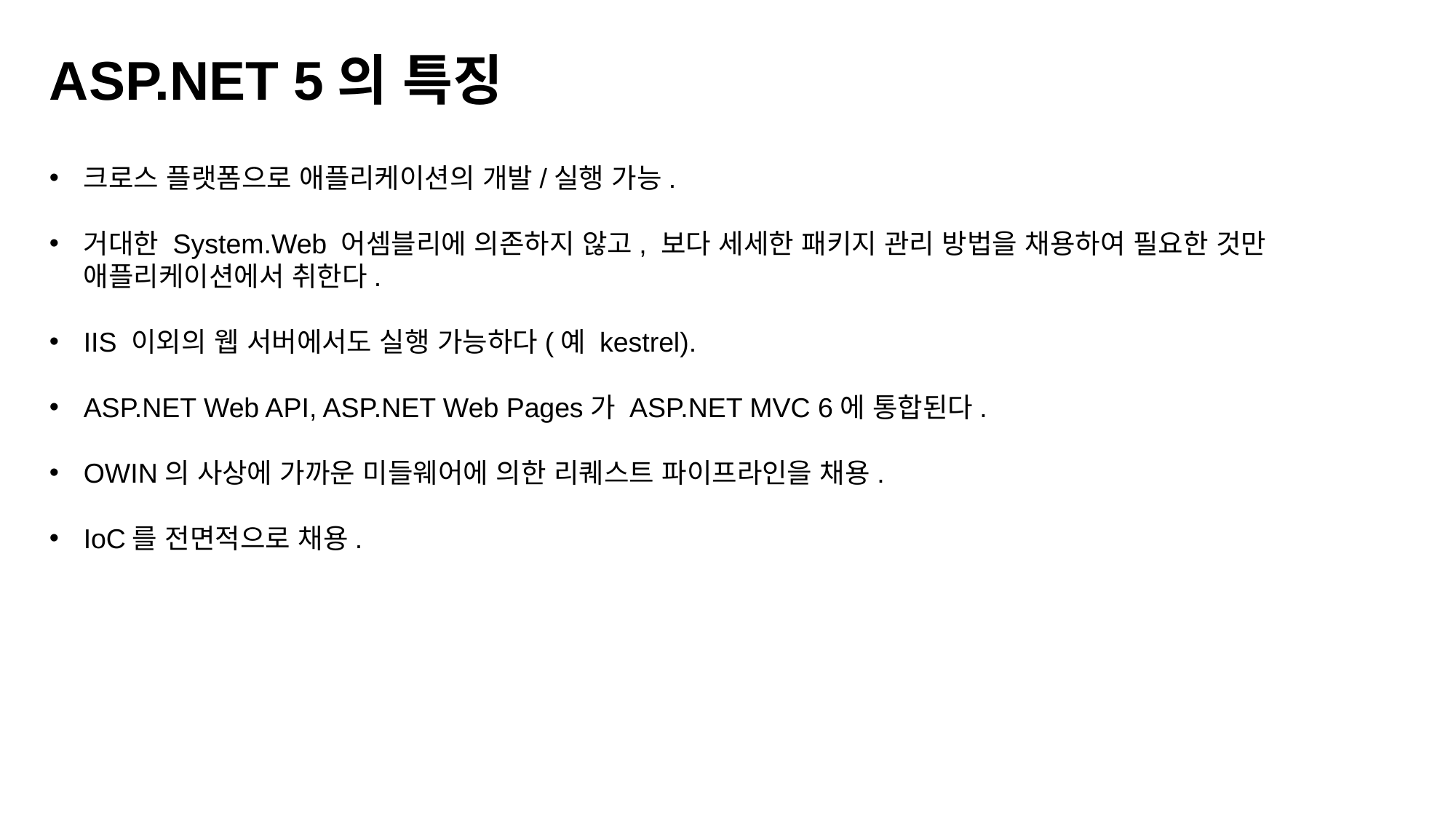

ASP.NET 5의 특징
크로스 플랫폼으로 애플리케이션의 개발/실행 가능.
거대한 System.Web 어셈블리에 의존하지 않고, 보다 세세한 패키지 관리 방법을 채용하여 필요한 것만 애플리케이션에서 취한다.
IIS 이외의 웹 서버에서도 실행 가능하다(예 kestrel).
ASP.NET Web API, ASP.NET Web Pages가 ASP.NET MVC 6에 통합된다.
OWIN의 사상에 가까운 미들웨어에 의한 리퀘스트 파이프라인을 채용.
IoC를 전면적으로 채용.